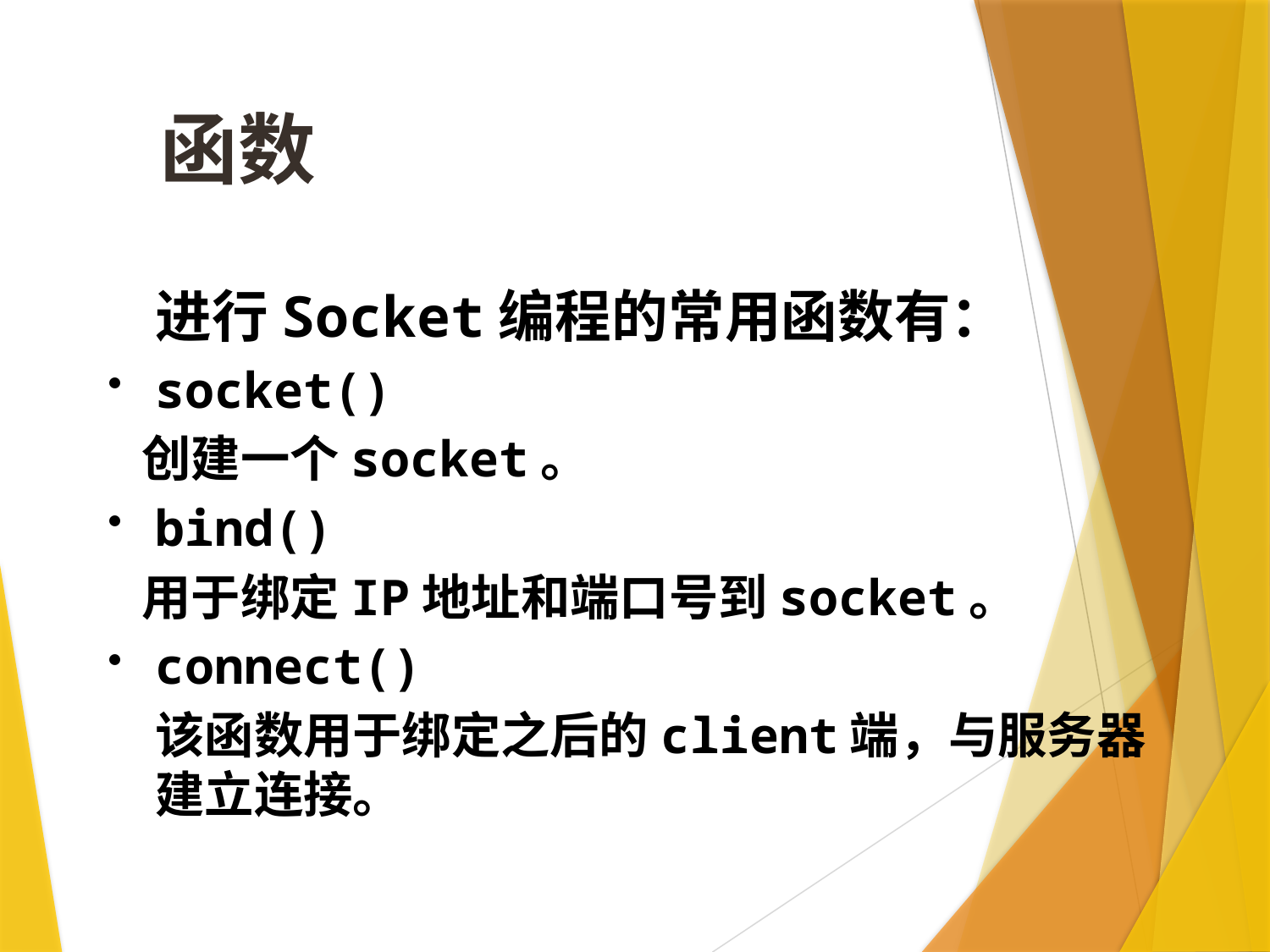

函数
	进行Socket编程的常用函数有：
socket()
  创建一个socket。
bind()
  用于绑定IP地址和端口号到socket。
connect()
	该函数用于绑定之后的client端，与服务器建立连接。